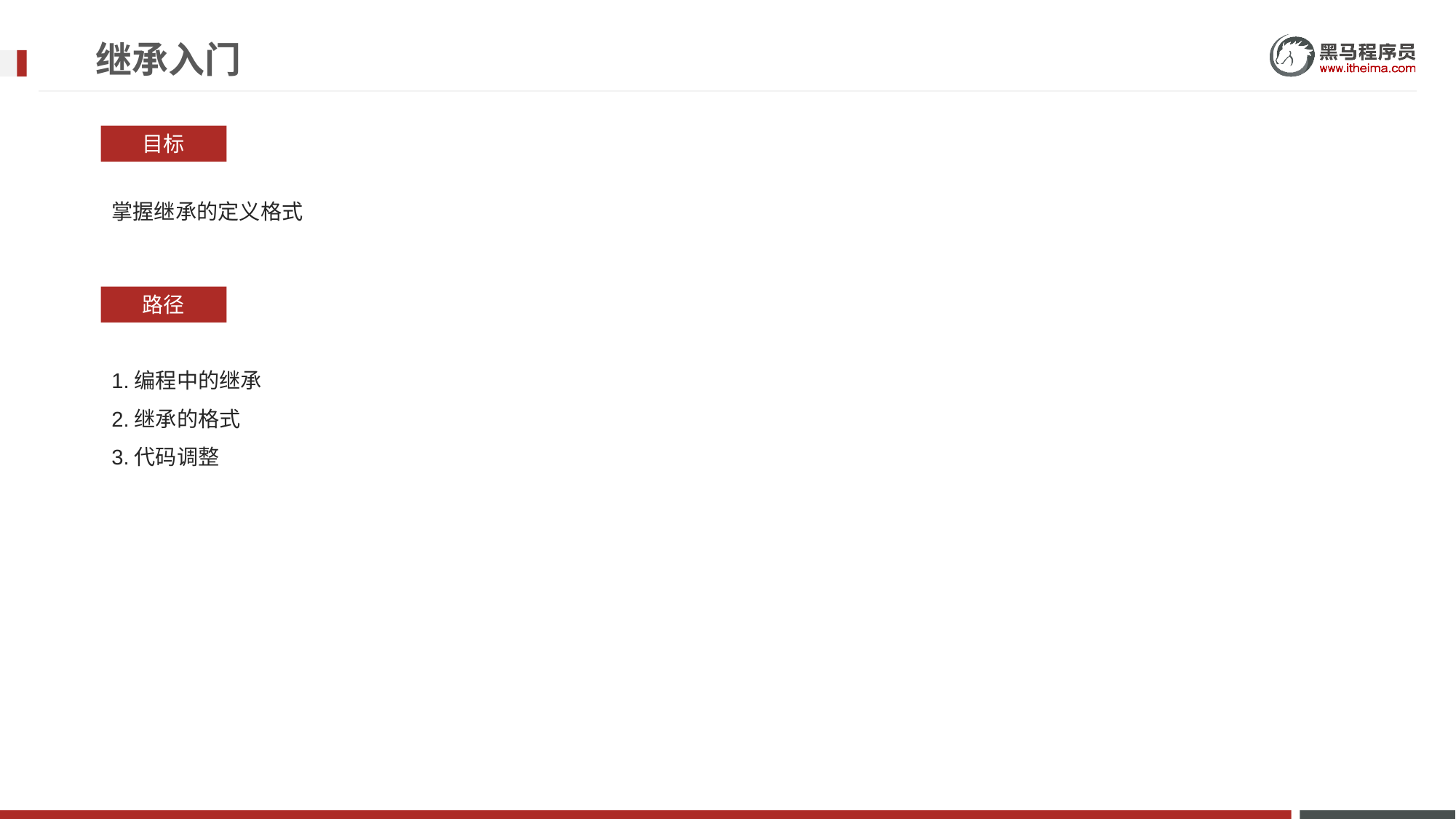

# 继承入门
目标
掌握继承的定义格式
路径
1.编程中的继承
2.继承的格式
3.代码调整